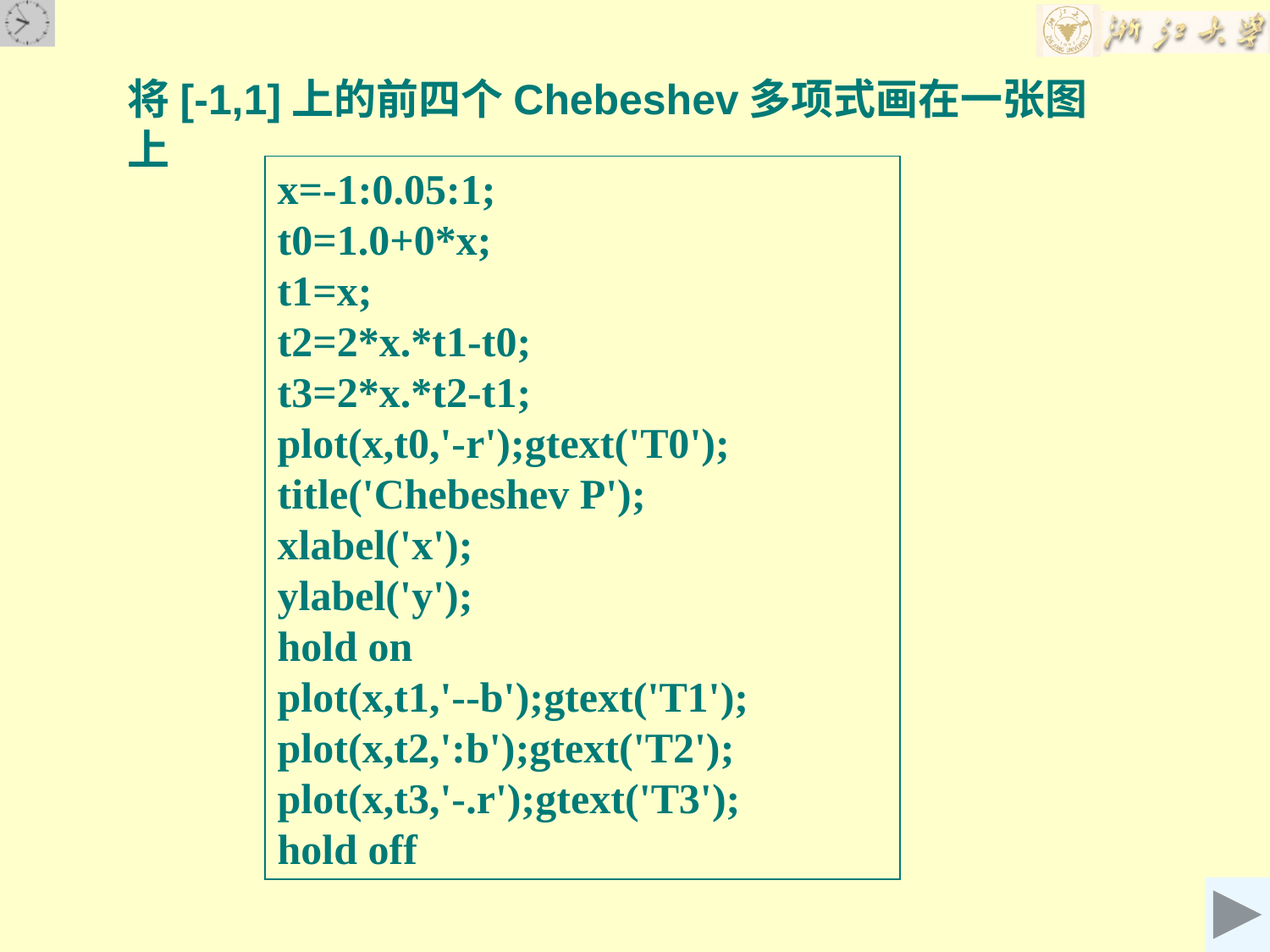

将[-1,1]上的前四个Chebeshev多项式画在一张图上
x=-1:0.05:1;
t0=1.0+0*x;
t1=x;
t2=2*x.*t1-t0;
t3=2*x.*t2-t1;
plot(x,t0,'-r');gtext('T0');
title('Chebeshev P');
xlabel('x');
ylabel('y');
hold on
plot(x,t1,'--b');gtext('T1');
plot(x,t2,':b');gtext('T2');
plot(x,t3,'-.r');gtext('T3');
hold off